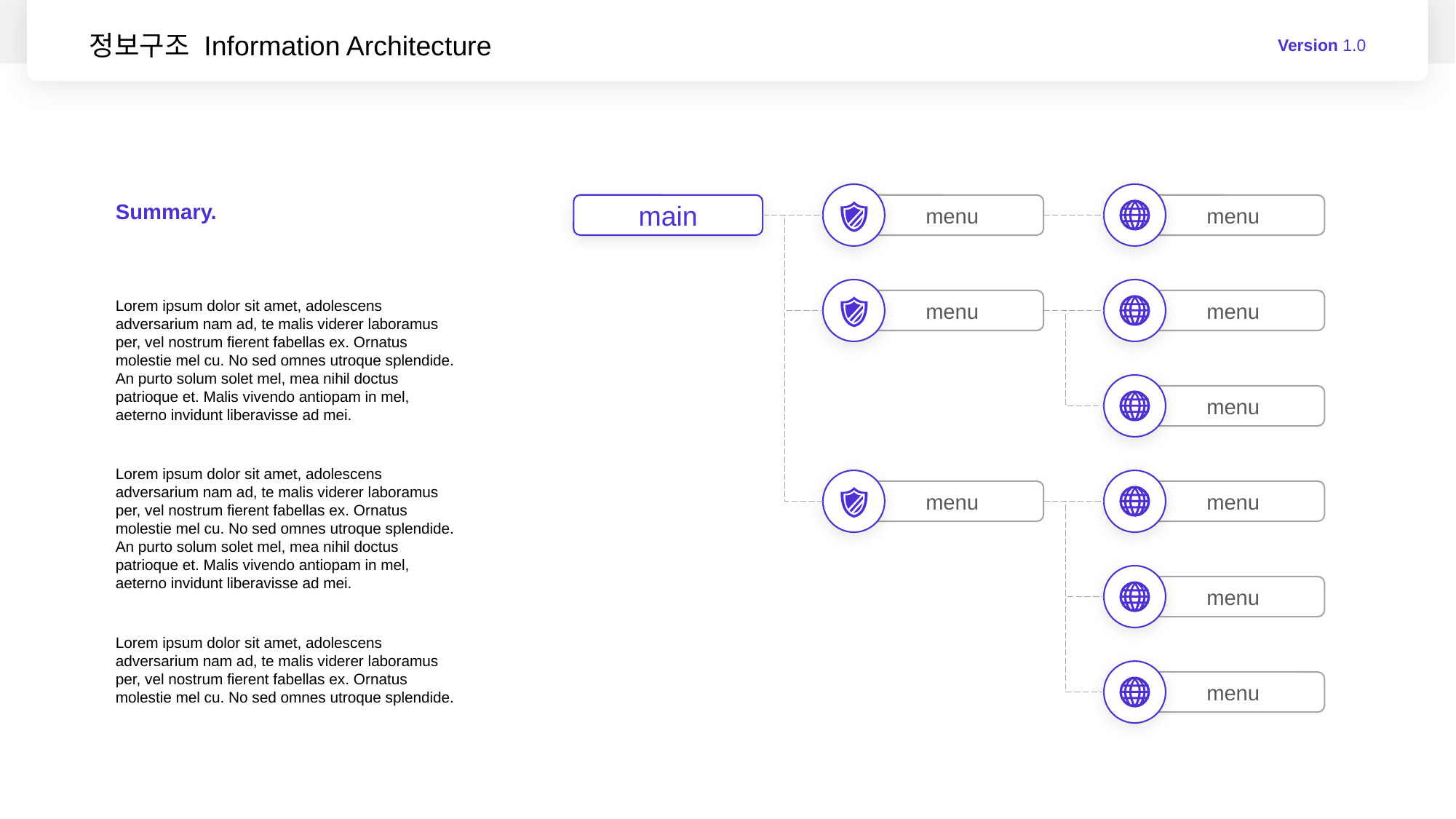

# 정보구조 Information Architecture
Version 1.0

main
menu
menu

menu
menu

menu

menu
menu

menu

menu

Summary.
Lorem ipsum dolor sit amet, adolescens adversarium nam ad, te malis viderer laboramus per, vel nostrum fierent fabellas ex. Ornatus molestie mel cu. No sed omnes utroque splendide. An purto solum solet mel, mea nihil doctus patrioque et. Malis vivendo antiopam in mel, aeterno invidunt liberavisse ad mei.
Lorem ipsum dolor sit amet, adolescens adversarium nam ad, te malis viderer laboramus per, vel nostrum fierent fabellas ex. Ornatus molestie mel cu. No sed omnes utroque splendide. An purto solum solet mel, mea nihil doctus patrioque et. Malis vivendo antiopam in mel, aeterno invidunt liberavisse ad mei.
Lorem ipsum dolor sit amet, adolescens adversarium nam ad, te malis viderer laboramus per, vel nostrum fierent fabellas ex. Ornatus molestie mel cu. No sed omnes utroque splendide.